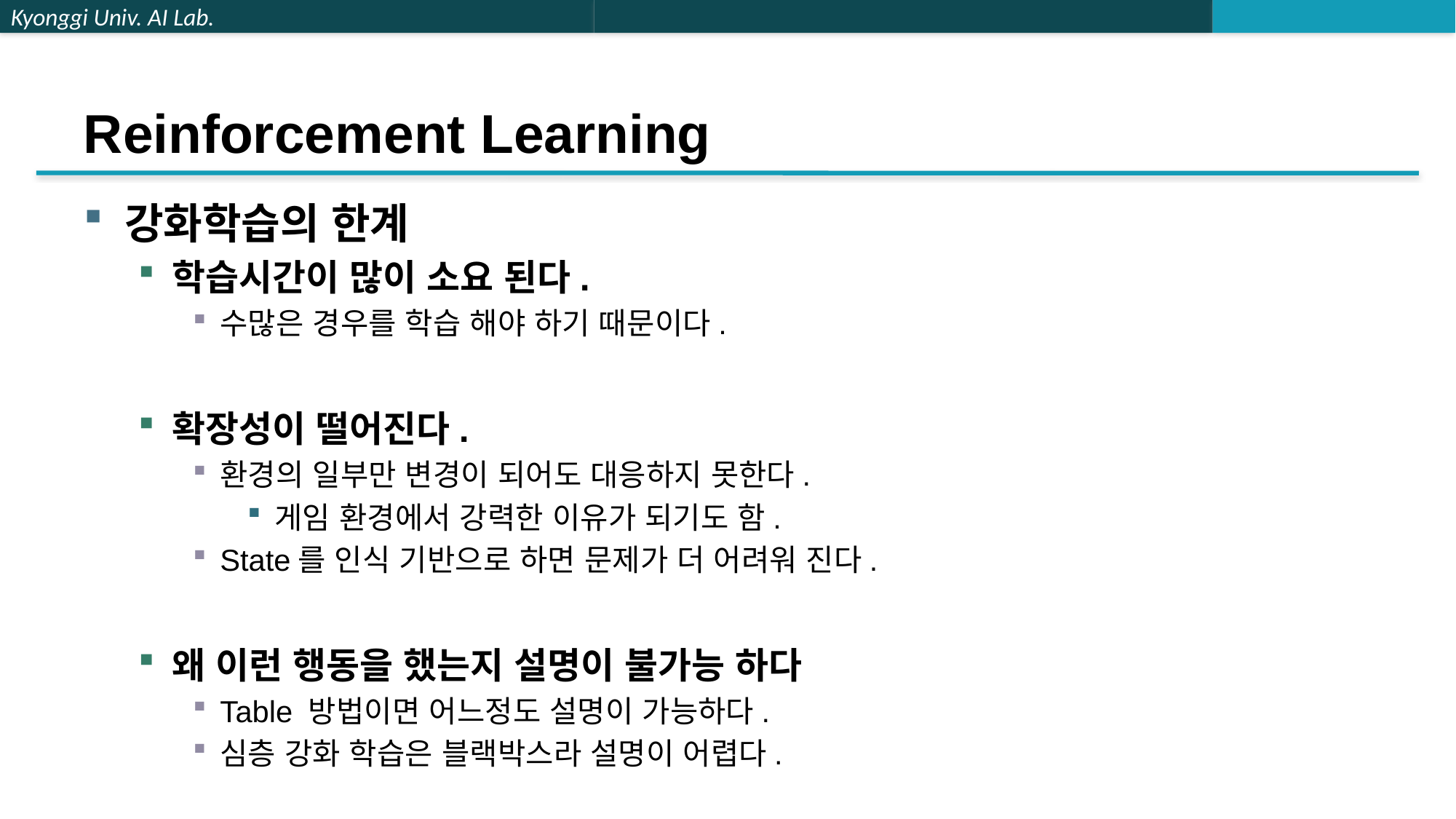

# Reinforcement Learning
강화학습의 한계
학습시간이 많이 소요 된다.
수많은 경우를 학습 해야 하기 때문이다.

확장성이 떨어진다.
환경의 일부만 변경이 되어도 대응하지 못한다.
게임 환경에서 강력한 이유가 되기도 함.
State를 인식 기반으로 하면 문제가 더 어려워 진다.

왜 이런 행동을 했는지 설명이 불가능 하다
Table 방법이면 어느정도 설명이 가능하다.
심층 강화 학습은 블랙박스라 설명이 어렵다.